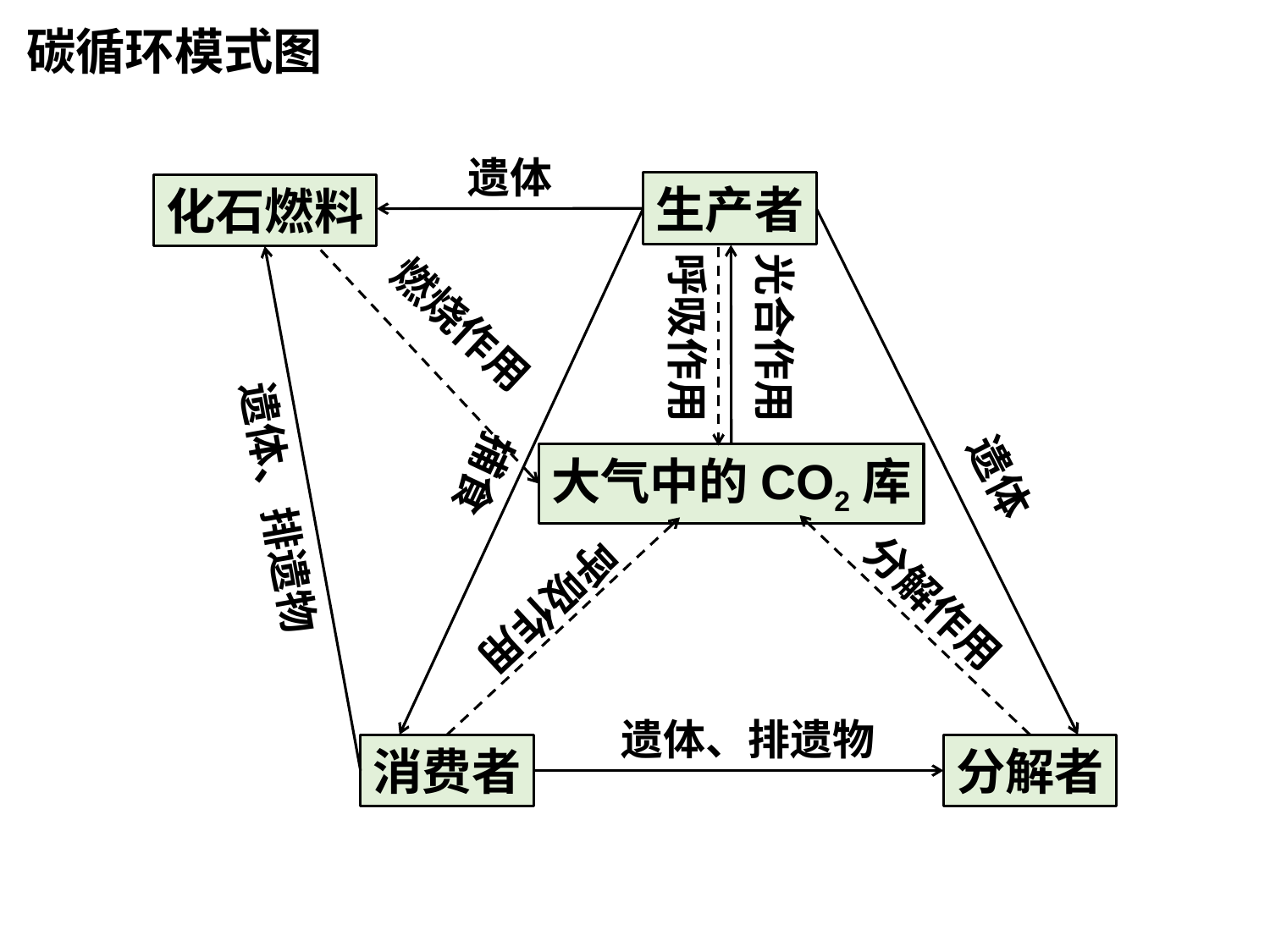

碳循环模式图
遗体
生产者
化石燃料
燃烧作用
呼吸作用
光合作用
遗体、排遗物
捕食
遗体
大气中的CO2库
呼吸作用
分解作用
遗体、排遗物
消费者
分解者